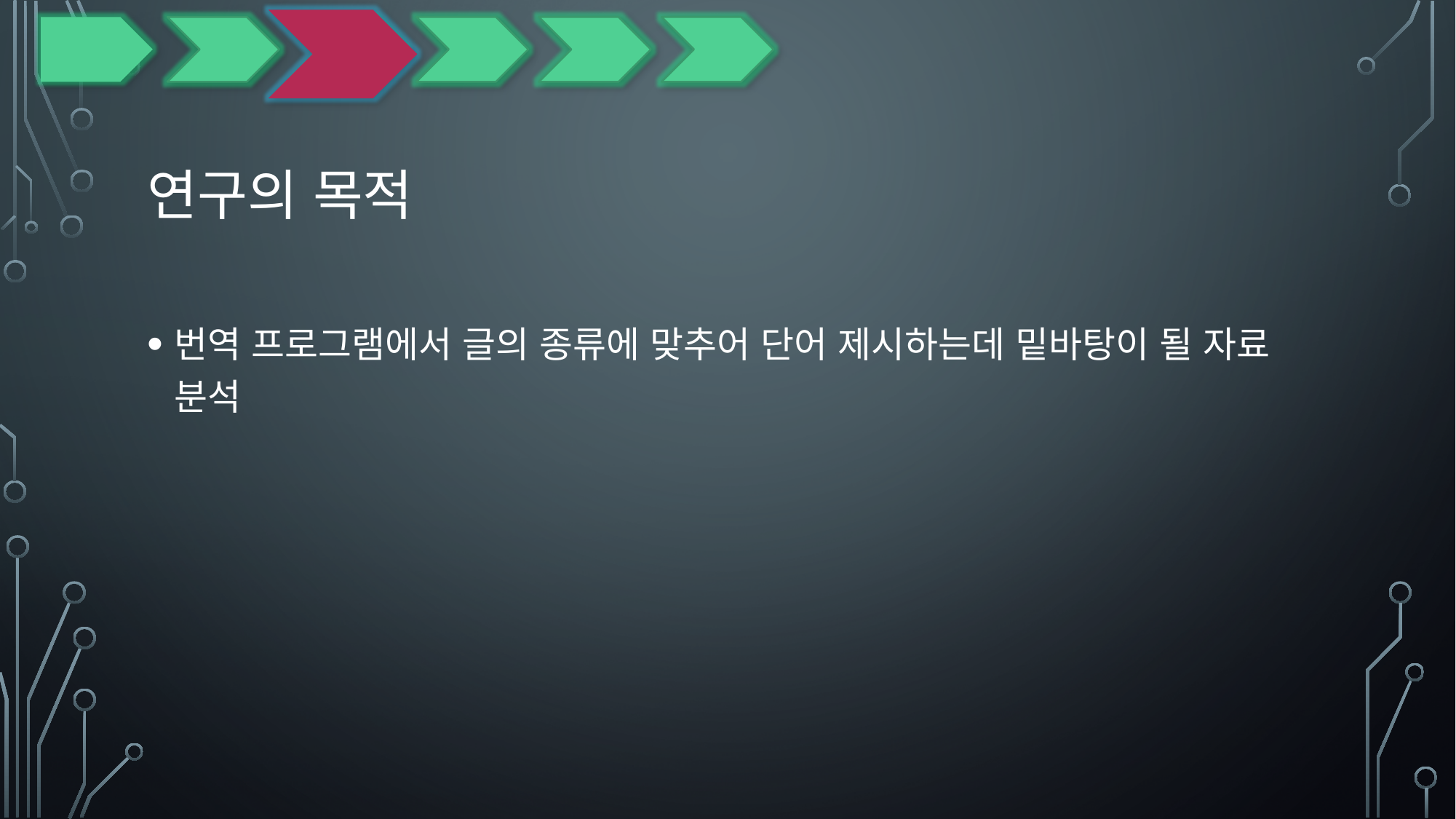

# 연구의 목적
번역 프로그램에서 글의 종류에 맞추어 단어 제시하는데 밑바탕이 될 자료 분석